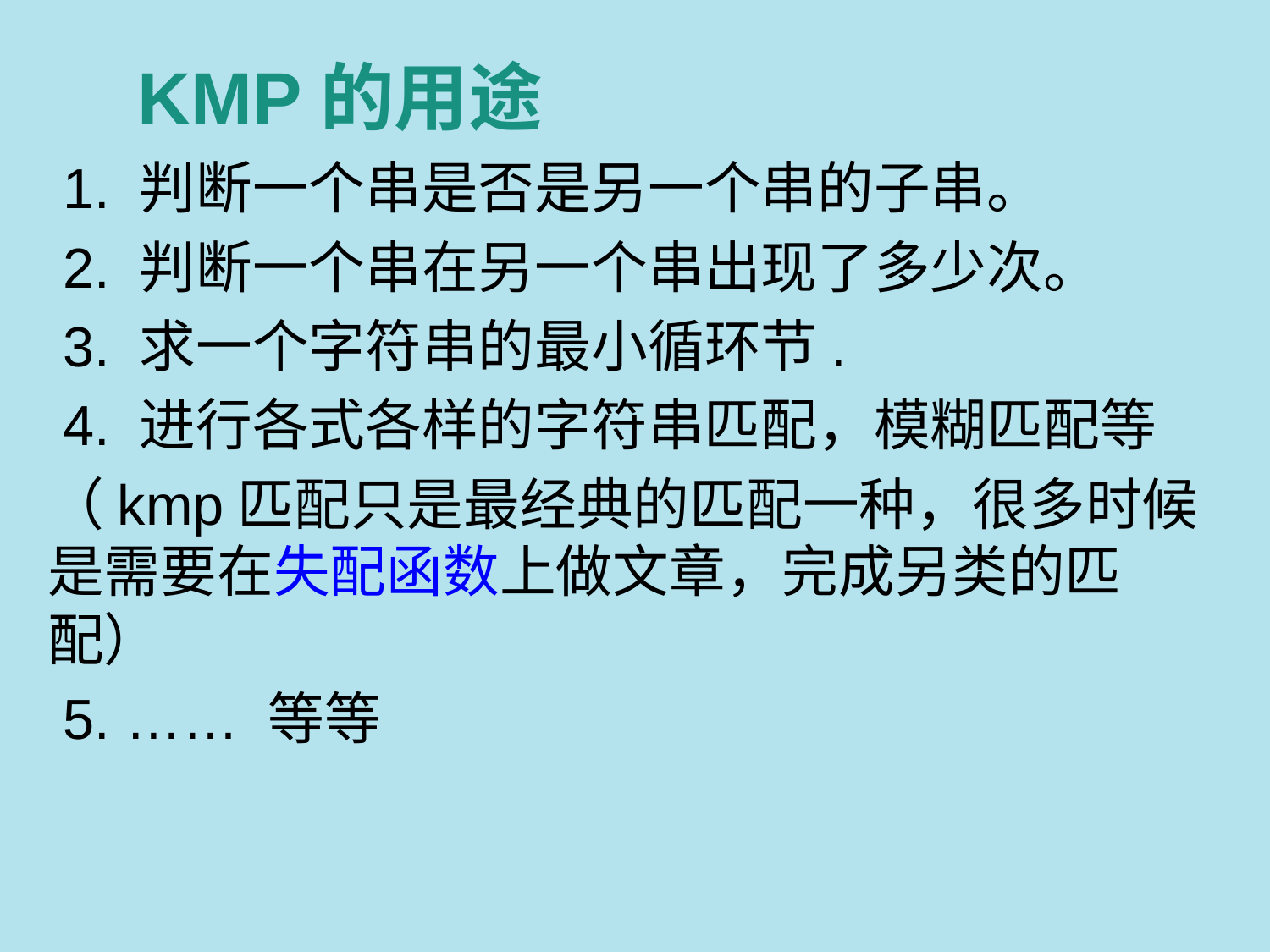

# KMP的用途
 1. 判断一个串是否是另一个串的子串。
 2. 判断一个串在另一个串出现了多少次。
 3. 求一个字符串的最小循环节.
 4. 进行各式各样的字符串匹配，模糊匹配等
（kmp匹配只是最经典的匹配一种，很多时候是需要在失配函数上做文章，完成另类的匹配）
 5. …… 等等